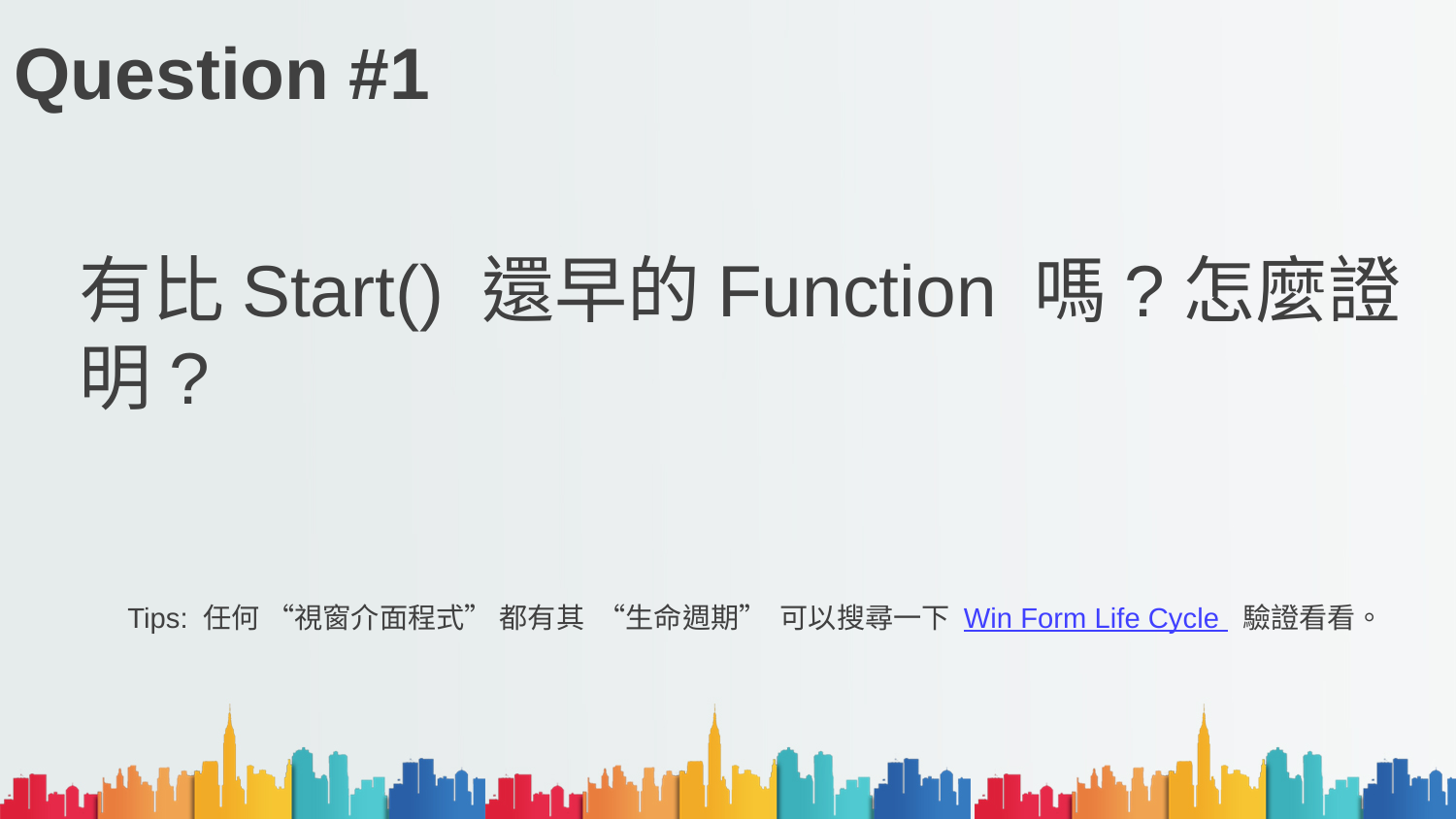

# Question #1
有比Start() 還早的Function 嗎?怎麼證明?
Tips: 任何 “視窗介面程式” 都有其  “生命週期”  可以搜尋一下 Win Form Life Cycle  驗證看看。